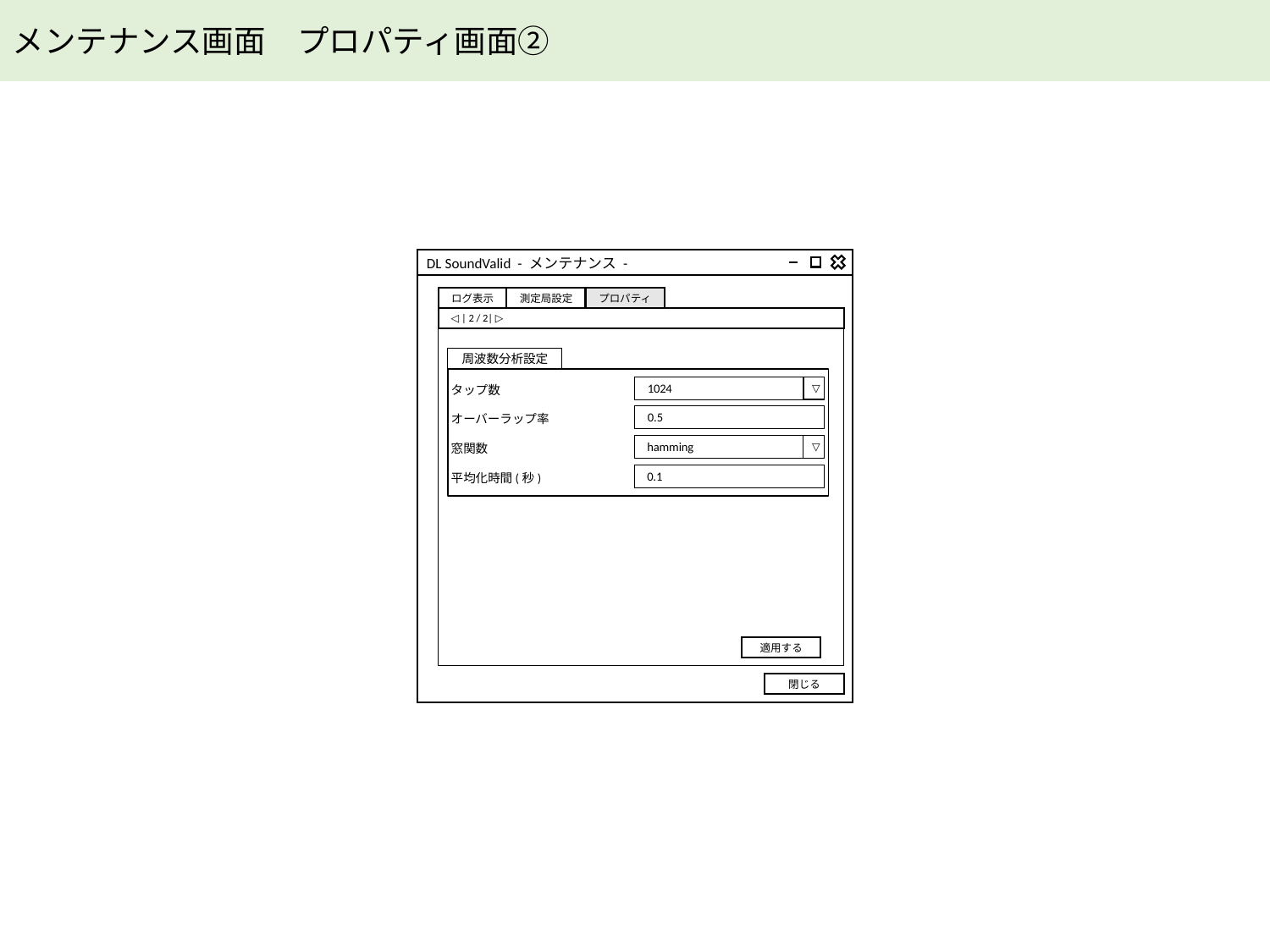

メンテナンス画面　プロパティ画面②
DL SoundValid  - メンテナンス -

ログ表示
測定局設定
プロパティ
◁ | 2 / 2| ▷

周波数分析設定

タップ数

オーバーラップ率

窓関数

平均化時間(秒)
▽
1024
0.5
▽
hamming
0.1
適用する
閉じる